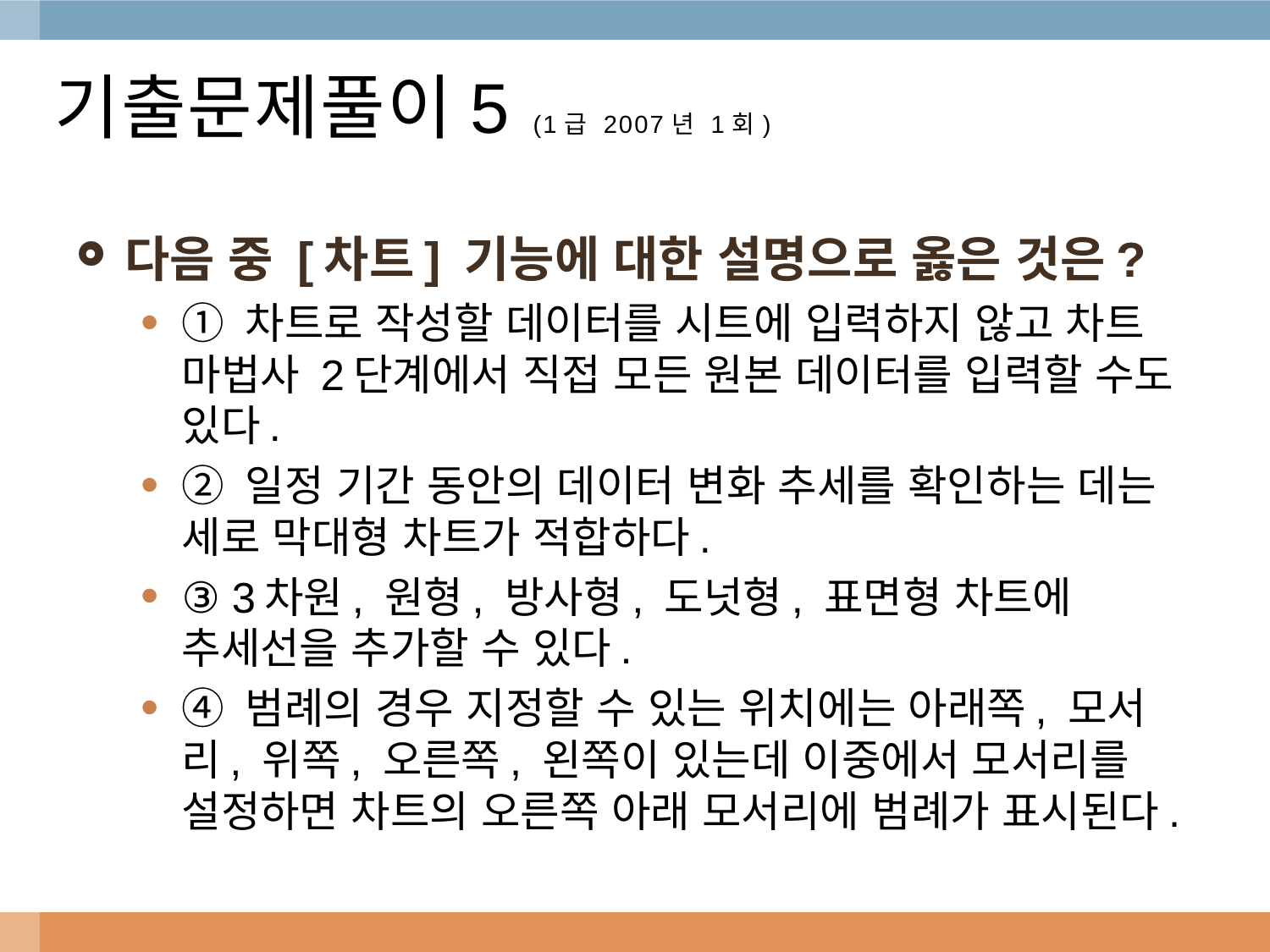

# 기출문제풀이5 (1급 2007년 1회)
다음 중 [차트] 기능에 대한 설명으로 옳은 것은?
① 차트로 작성할 데이터를 시트에 입력하지 않고 차트 마법사 2단계에서 직접 모든 원본 데이터를 입력할 수도 있다.
② 일정 기간 동안의 데이터 변화 추세를 확인하는 데는 세로 막대형 차트가 적합하다.
③ 3차원, 원형, 방사형, 도넛형, 표면형 차트에 추세선을 추가할 수 있다.
④ 범례의 경우 지정할 수 있는 위치에는 아래쪽, 모서리, 위쪽, 오른쪽, 왼쪽이 있는데 이중에서 모서리를 설정하면 차트의 오른쪽 아래 모서리에 범례가 표시된다.